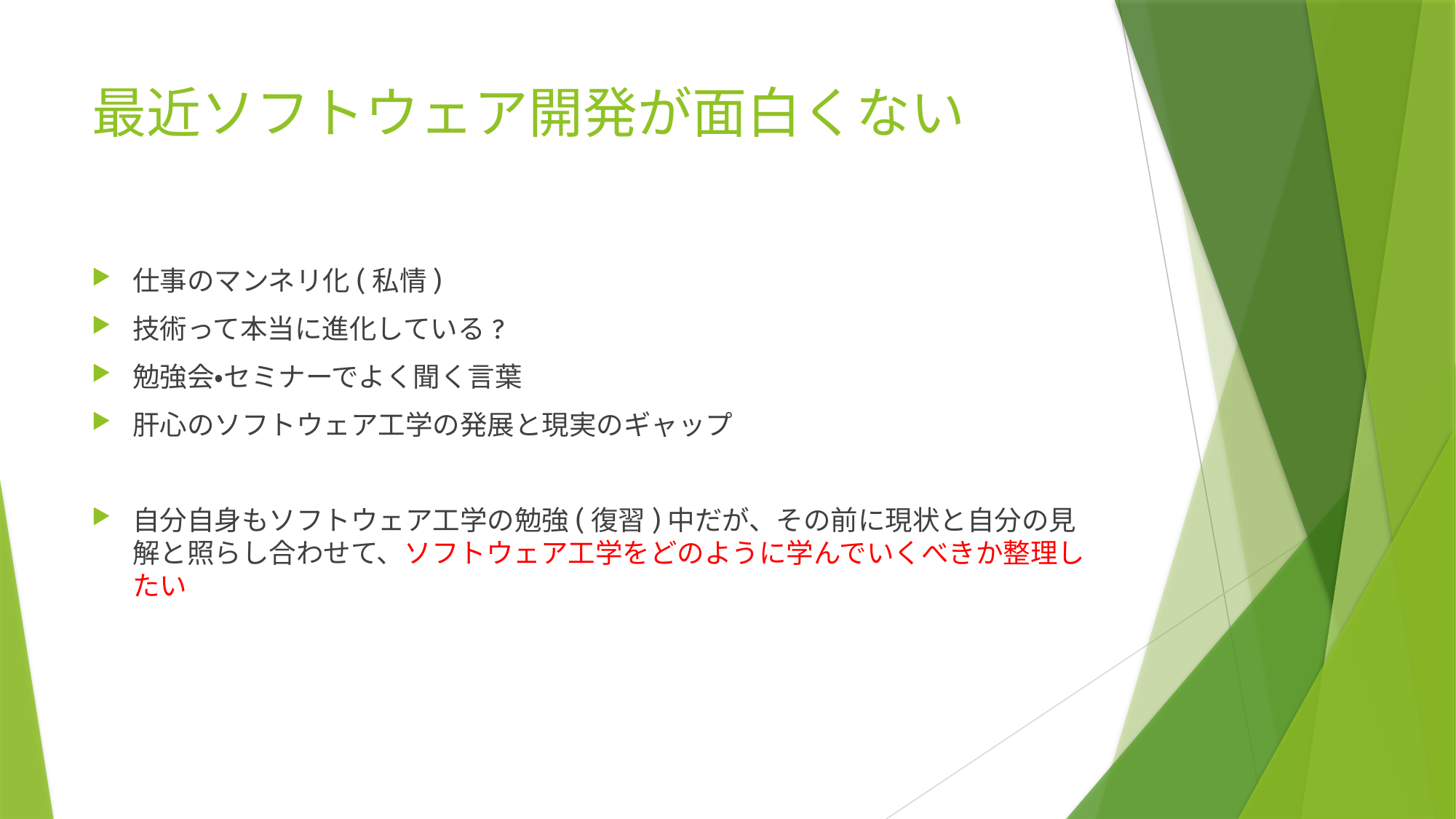

# 最近ソフトウェア開発が面白くない
仕事のマンネリ化(私情)
技術って本当に進化している?
勉強会・セミナーでよく聞く言葉
肝心のソフトウェア工学の発展と現実のギャップ

自分自身もソフトウェア工学の勉強(復習)中だが、その前に現状と自分の見解と照らし合わせて、ソフトウェア工学をどのように学んでいくべきか整理したい